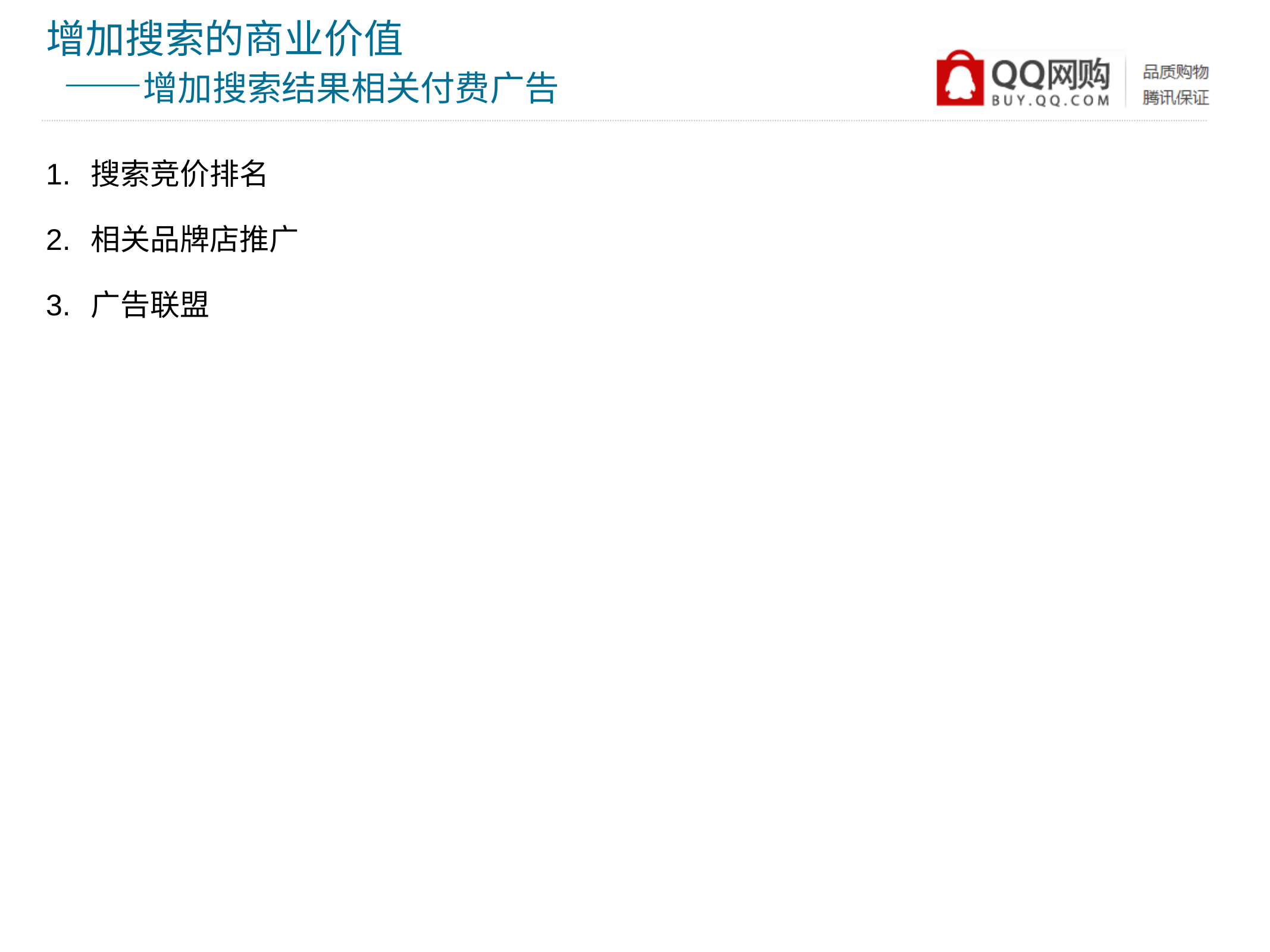

# 增加搜索的商业价值 ——增加搜索结果相关付费广告

搜索竞价排名
相关品牌店推广
广告联盟